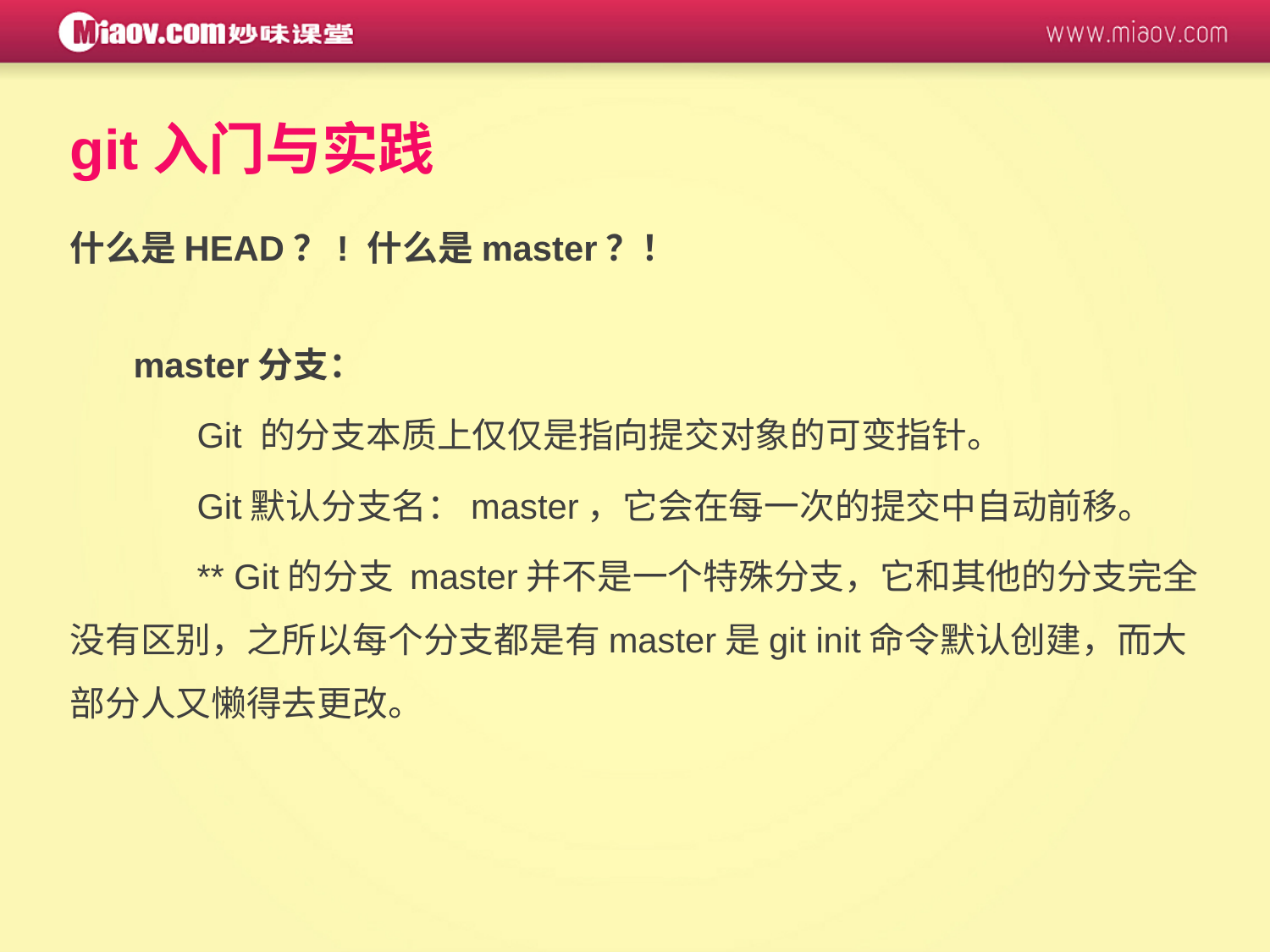

git入门与实践

什么是HEAD？! 什么是master？！

master分支：
	Git 的分支本质上仅仅是指向提交对象的可变指针。
	Git默认分支名：master，它会在每一次的提交中自动前移。
	** Git的分支 master并不是一个特殊分支，它和其他的分支完全没有区别，之所以每个分支都是有master是git init命令默认创建，而大部分人又懒得去更改。